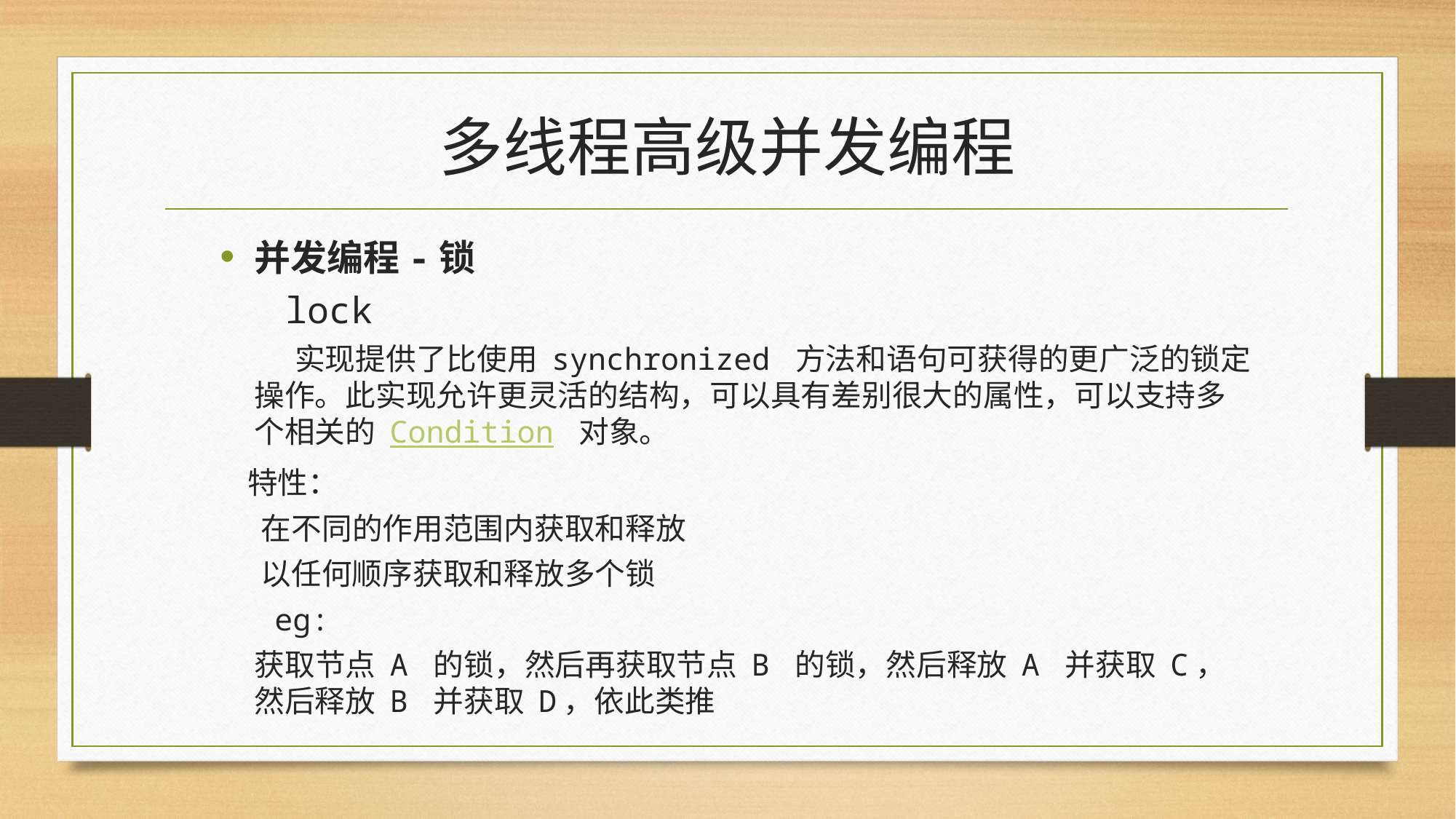

# 多线程高级并发编程
并发编程-锁
   lock
          实现提供了比使用 synchronized 方法和语句可获得的更广泛的锁定操作。此实现允许更灵活的结构，可以具有差别很大的属性，可以支持多个相关的 Condition 对象。
   特性：
     在不同的作用范围内获取和释放
     以任何顺序获取和释放多个锁
   eg:
    获取节点 A 的锁，然后再获取节点 B 的锁，然后释放 A 并获取 C，然后释放 B 并获取 D，依此类推